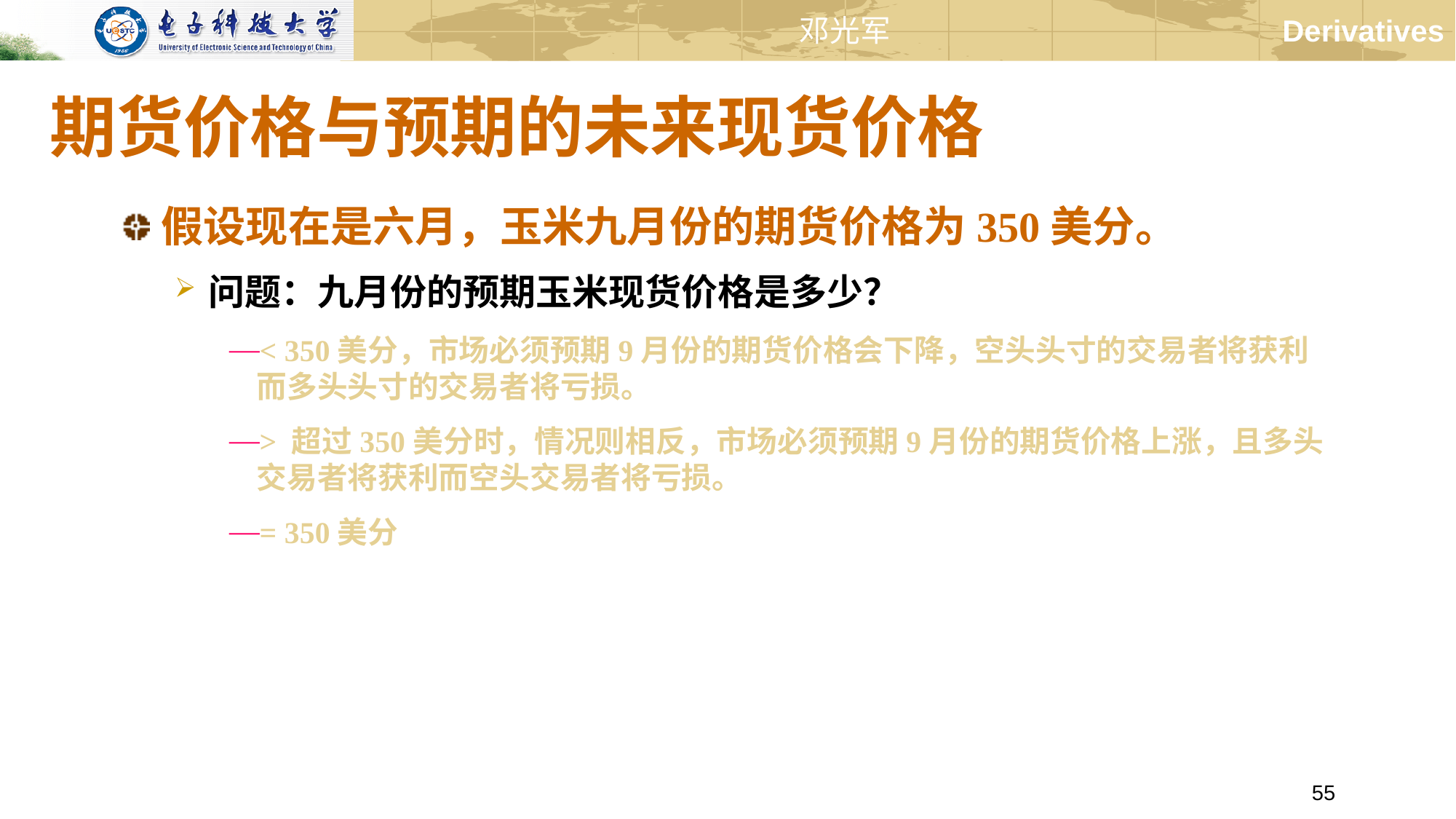

# 期货价格与预期的未来现货价格
假设现在是六月，玉米九月份的期货价格为350美分。
问题：九月份的预期玉米现货价格是多少？
< 350美分，市场必须预期9月份的期货价格会下降，空头头寸的交易者将获利而多头头寸的交易者将亏损。
> 超过350美分时，情况则相反，市场必须预期9月份的期货价格上涨，且多头交易者将获利而空头交易者将亏损。
= 350美分